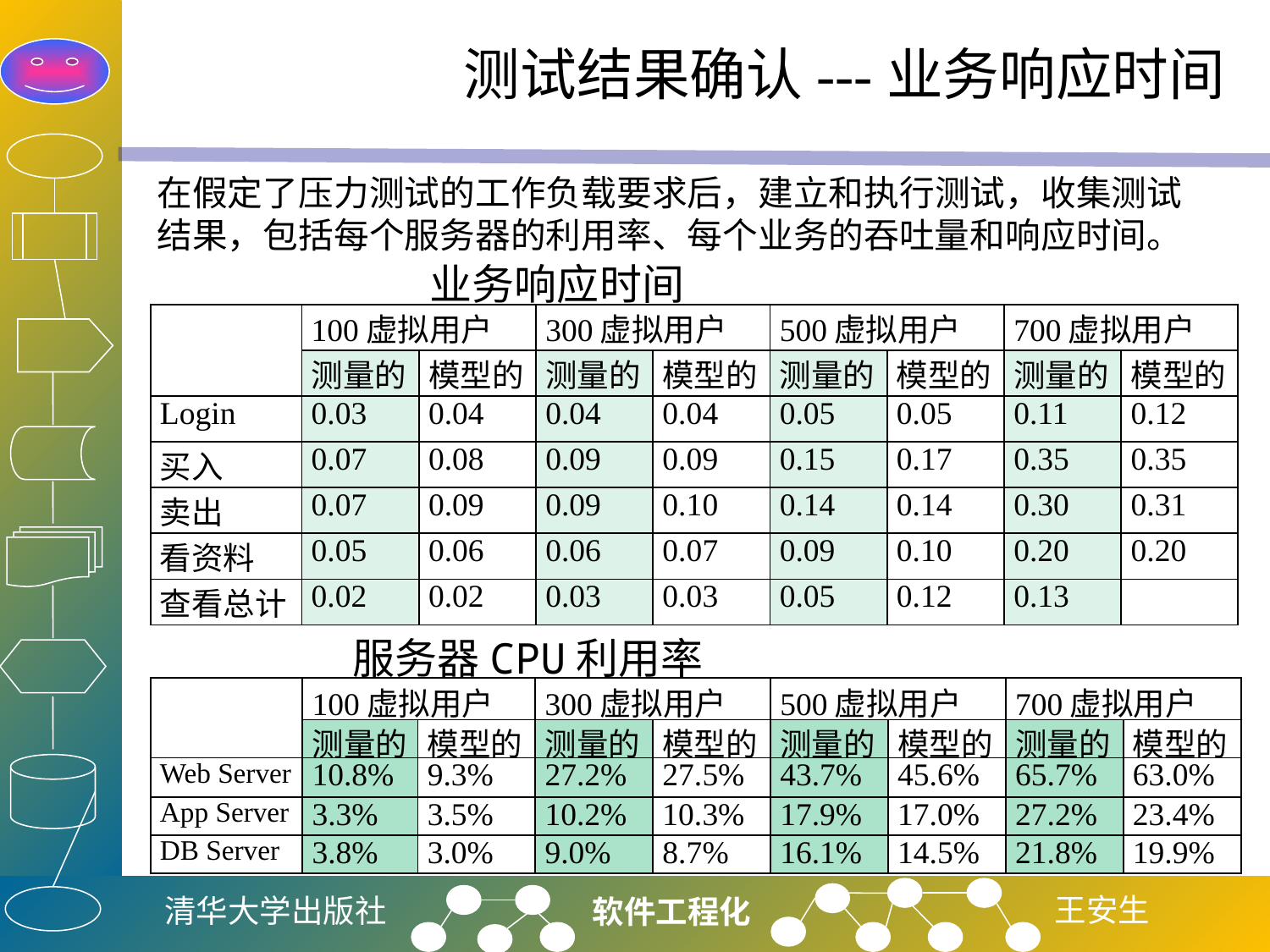

# 测试结果确认---业务响应时间
在假定了压力测试的工作负载要求后，建立和执行测试，收集测试结果，包括每个服务器的利用率、每个业务的吞吐量和响应时间。
业务响应时间
|  | 100虚拟用户 |  | 300虚拟用户 |  | 500虚拟用户 |  | 700虚拟用户 |  |
| --- | --- | --- | --- | --- | --- | --- | --- | --- |
|  | 测量的 | 模型的 | 测量的 | 模型的 | 测量的 | 模型的 | 测量的 | 模型的 |
| Login | 0.03 | 0.04 | 0.04 | 0.04 | 0.05 | 0.05 | 0.11 | 0.12 |
| 买入 | 0.07 | 0.08 | 0.09 | 0.09 | 0.15 | 0.17 | 0.35 | 0.35 |
| 卖出 | 0.07 | 0.09 | 0.09 | 0.10 | 0.14 | 0.14 | 0.30 | 0.31 |
| 看资料 | 0.05 | 0.06 | 0.06 | 0.07 | 0.09 | 0.10 | 0.20 | 0.20 |
| 查看总计 | 0.02 | 0.02 | 0.03 | 0.03 | 0.05 | 0.12 | 0.13 |  |
服务器CPU利用率
|  | 100虚拟用户 |  | 300虚拟用户 |  | 500虚拟用户 |  | 700虚拟用户 |  |
| --- | --- | --- | --- | --- | --- | --- | --- | --- |
|  | 测量的 | 模型的 | 测量的 | 模型的 | 测量的 | 模型的 | 测量的 | 模型的 |
| Web Server | 10.8% | 9.3% | 27.2% | 27.5% | 43.7% | 45.6% | 65.7% | 63.0% |
| App Server | 3.3% | 3.5% | 10.2% | 10.3% | 17.9% | 17.0% | 27.2% | 23.4% |
| DB Server | 3.8% | 3.0% | 9.0% | 8.7% | 16.1% | 14.5% | 21.8% | 19.9% |